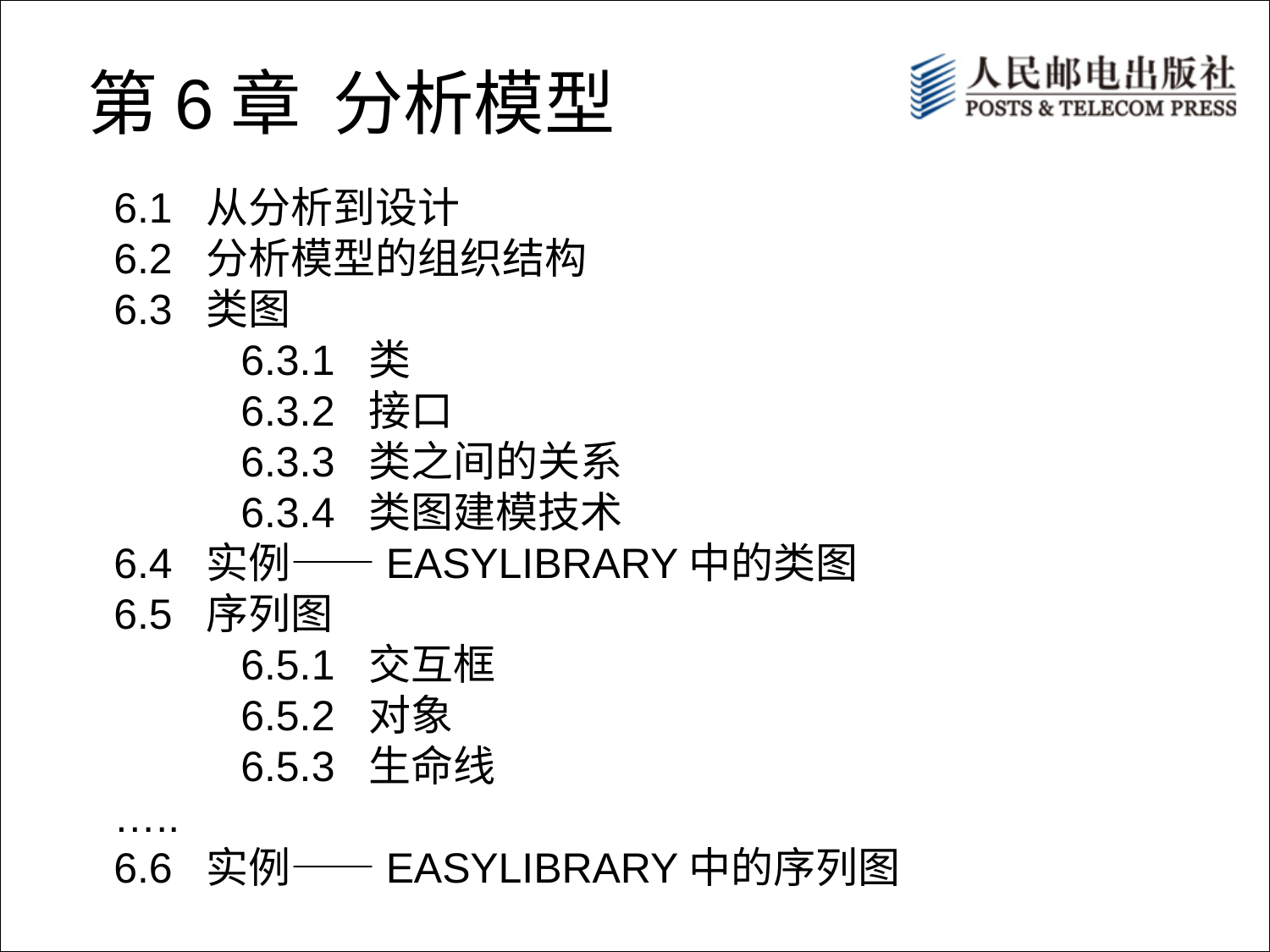

第6章  分析模型
6.1  从分析到设计
6.2  分析模型的组织结构
6.3  类图
	6.3.1  类
	6.3.2  接口
	6.3.3  类之间的关系
	6.3.4  类图建模技术
6.4  实例——EASYLIBRARY中的类图
6.5  序列图
	6.5.1  交互框
	6.5.2  对象
	6.5.3  生命线
…..
6.6  实例——EASYLIBRARY中的序列图